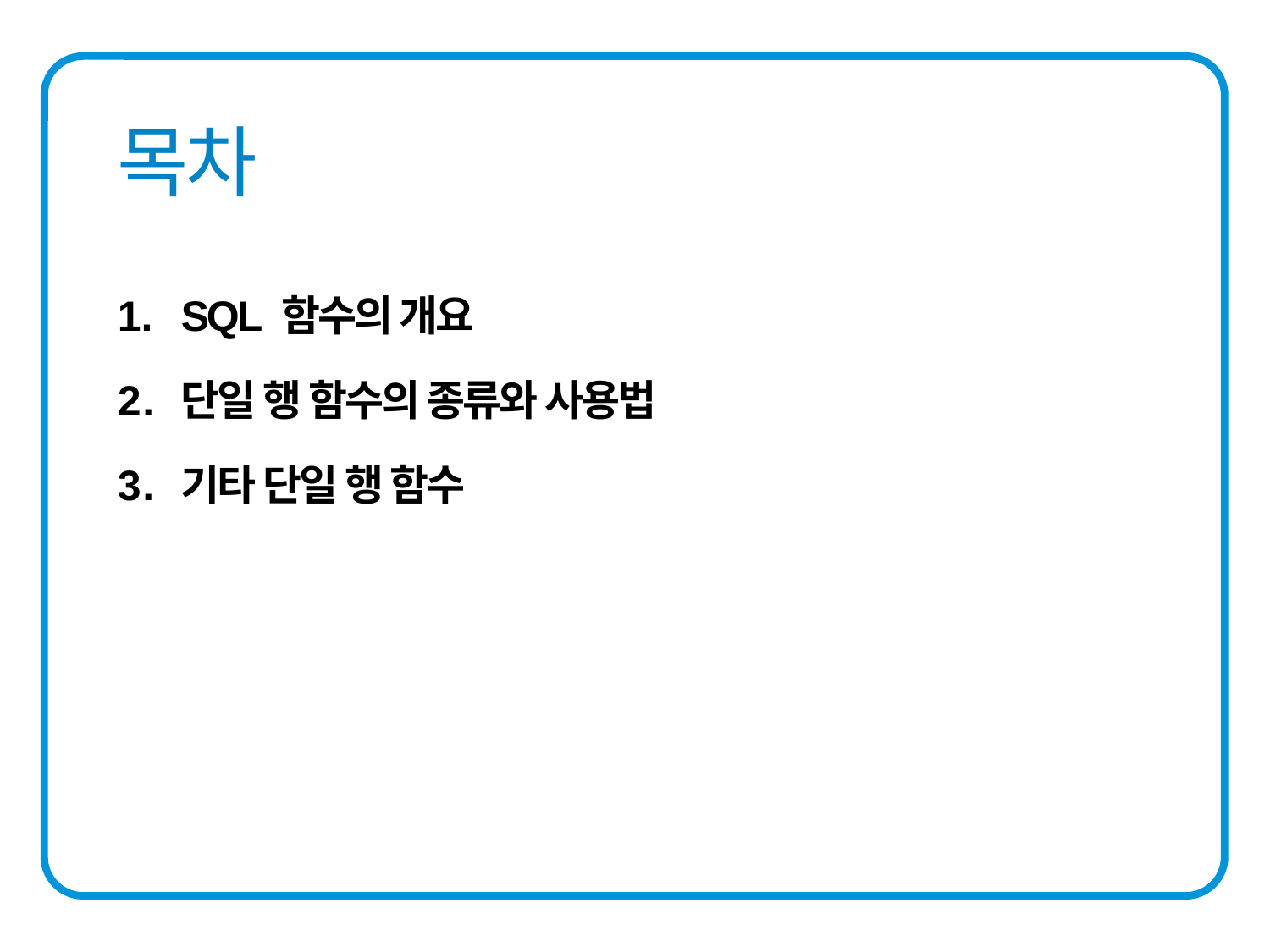

SQL 함수의 개요
단일 행 함수의 종류와 사용법
기타 단일 행 함수